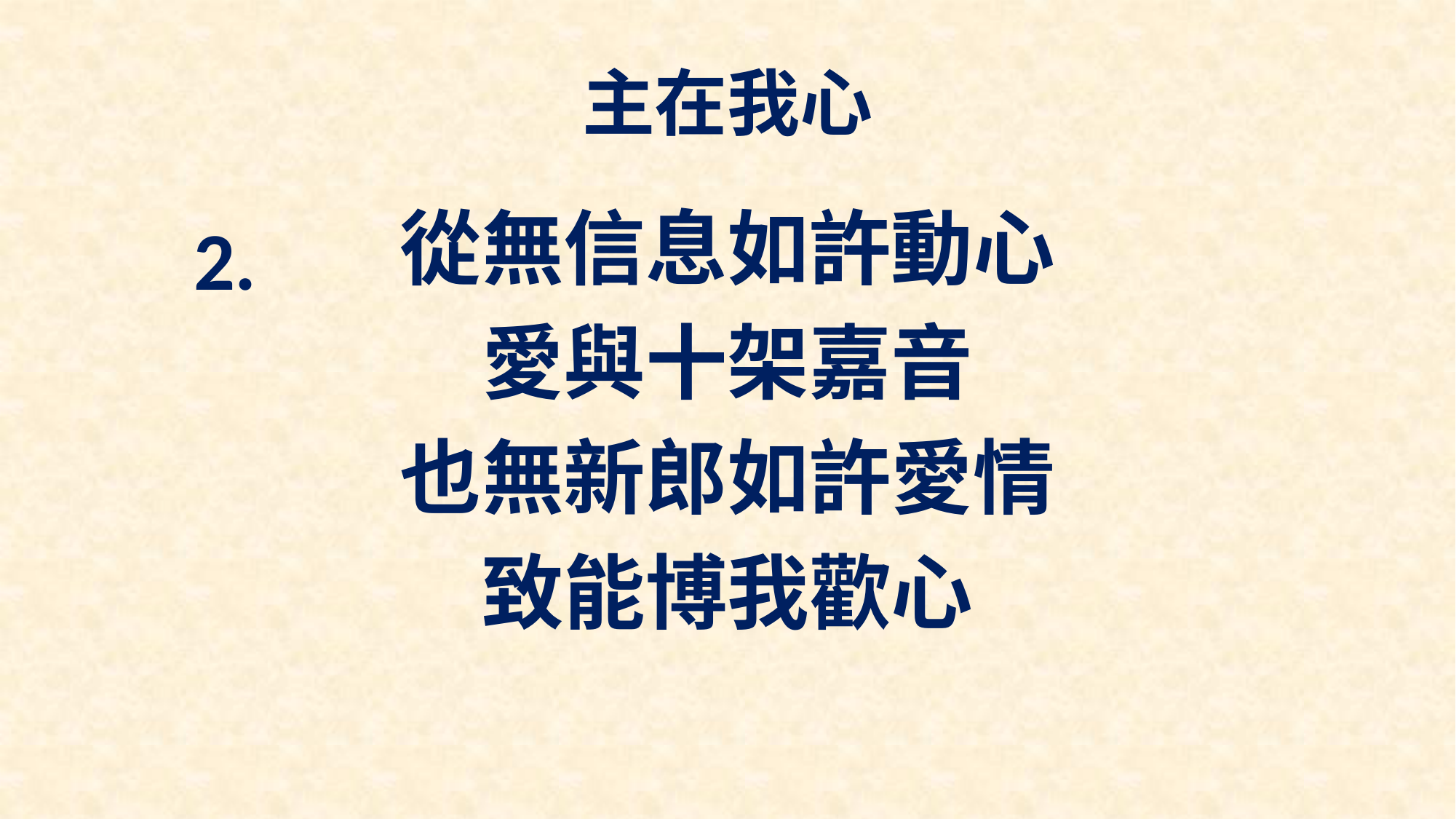

# 主在我心
從無信息如許動心
愛與十架嘉音
也無新郎如許愛情
致能博我歡心
2.